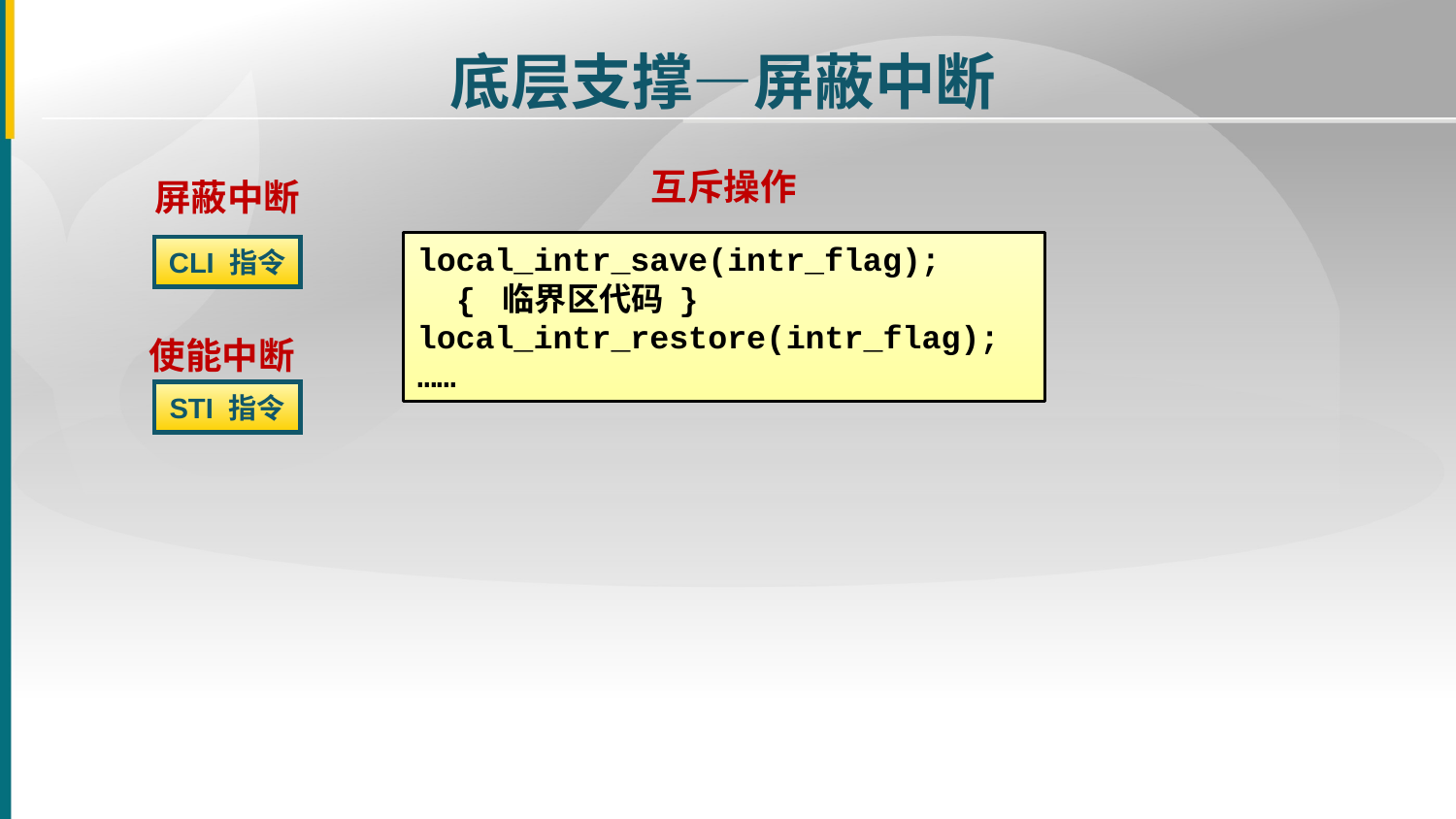

底层支撑—屏蔽中断
互斥操作
屏蔽中断
local_intr_save(intr_flag);
  { 临界区代码 } local_intr_restore(intr_flag);
……
CLI 指令
使能中断
STI 指令